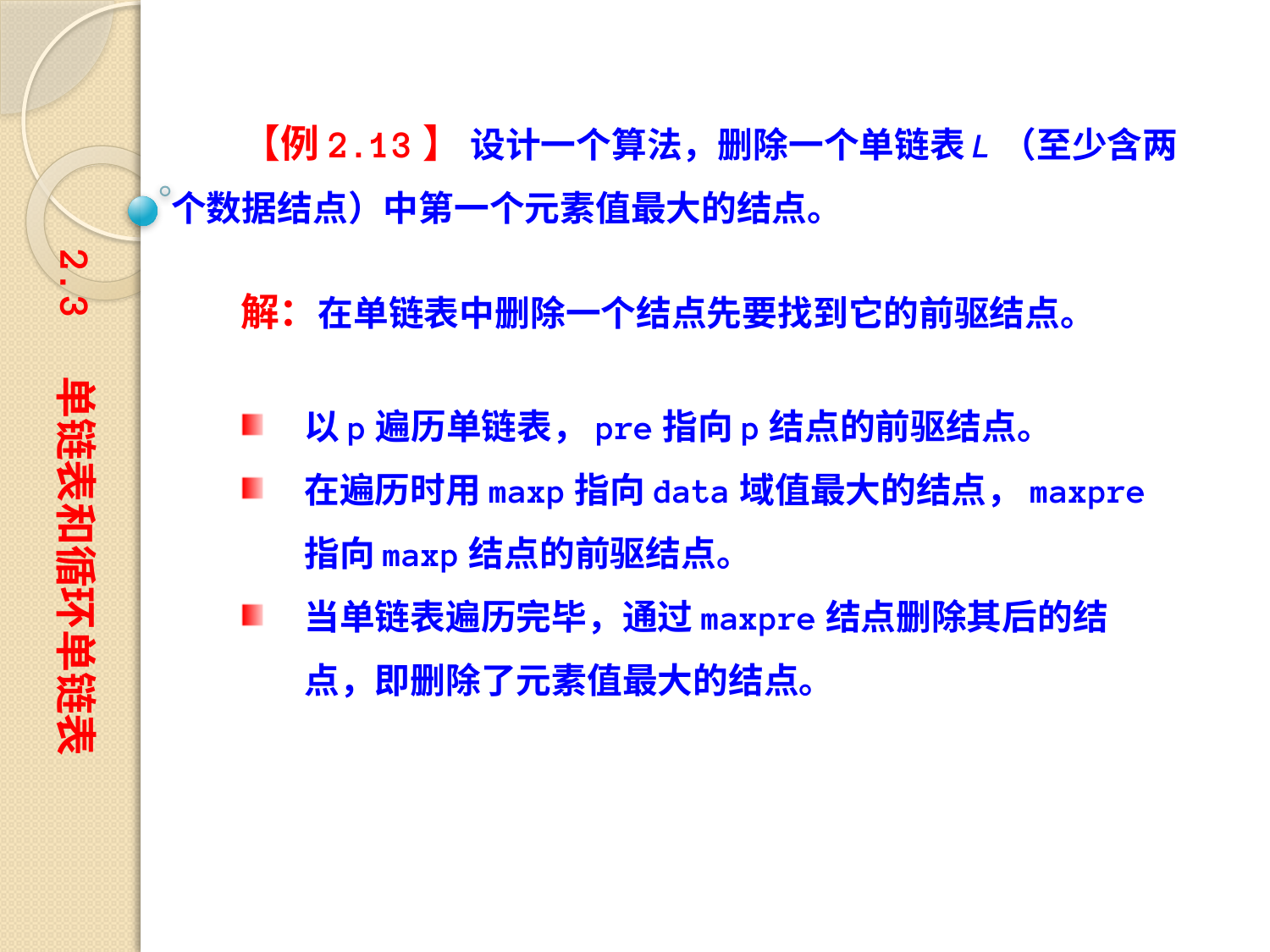

【例2.13】 设计一个算法，删除一个单链表L（至少含两个数据结点）中第一个元素值最大的结点。
2.3  单链表和循环单链表
解：在单链表中删除一个结点先要找到它的前驱结点。
以p遍历单链表，pre指向p结点的前驱结点。
在遍历时用maxp指向data域值最大的结点，maxpre指向maxp结点的前驱结点。
当单链表遍历完毕，通过maxpre结点删除其后的结点，即删除了元素值最大的结点。